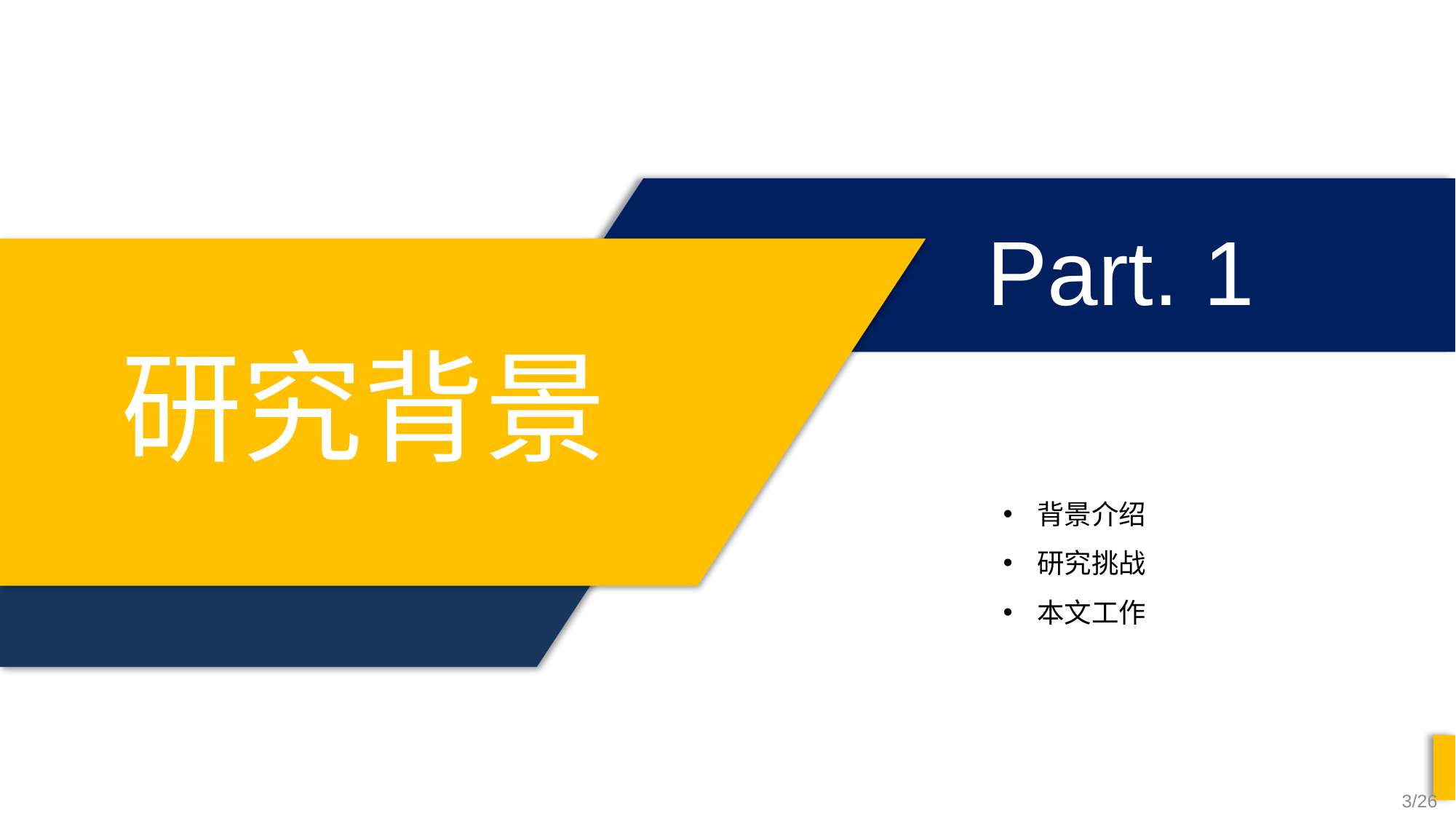

Part. 1

研究背景
背景介绍
研究挑战
本文工作

3/26